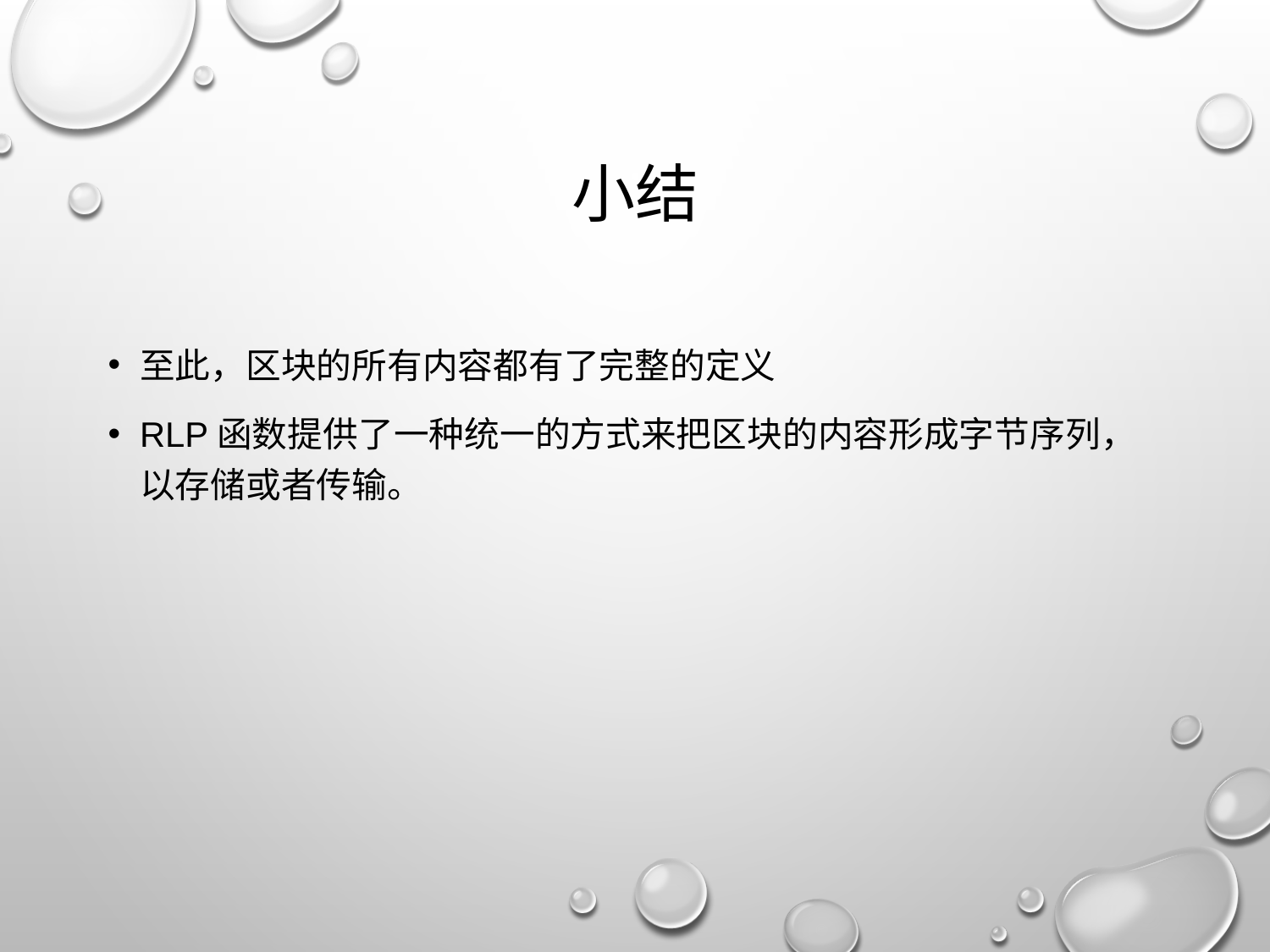

# 小结
至此，区块的所有内容都有了完整的定义
RLP函数提供了一种统一的方式来把区块的内容形成字节序列，以存储或者传输。